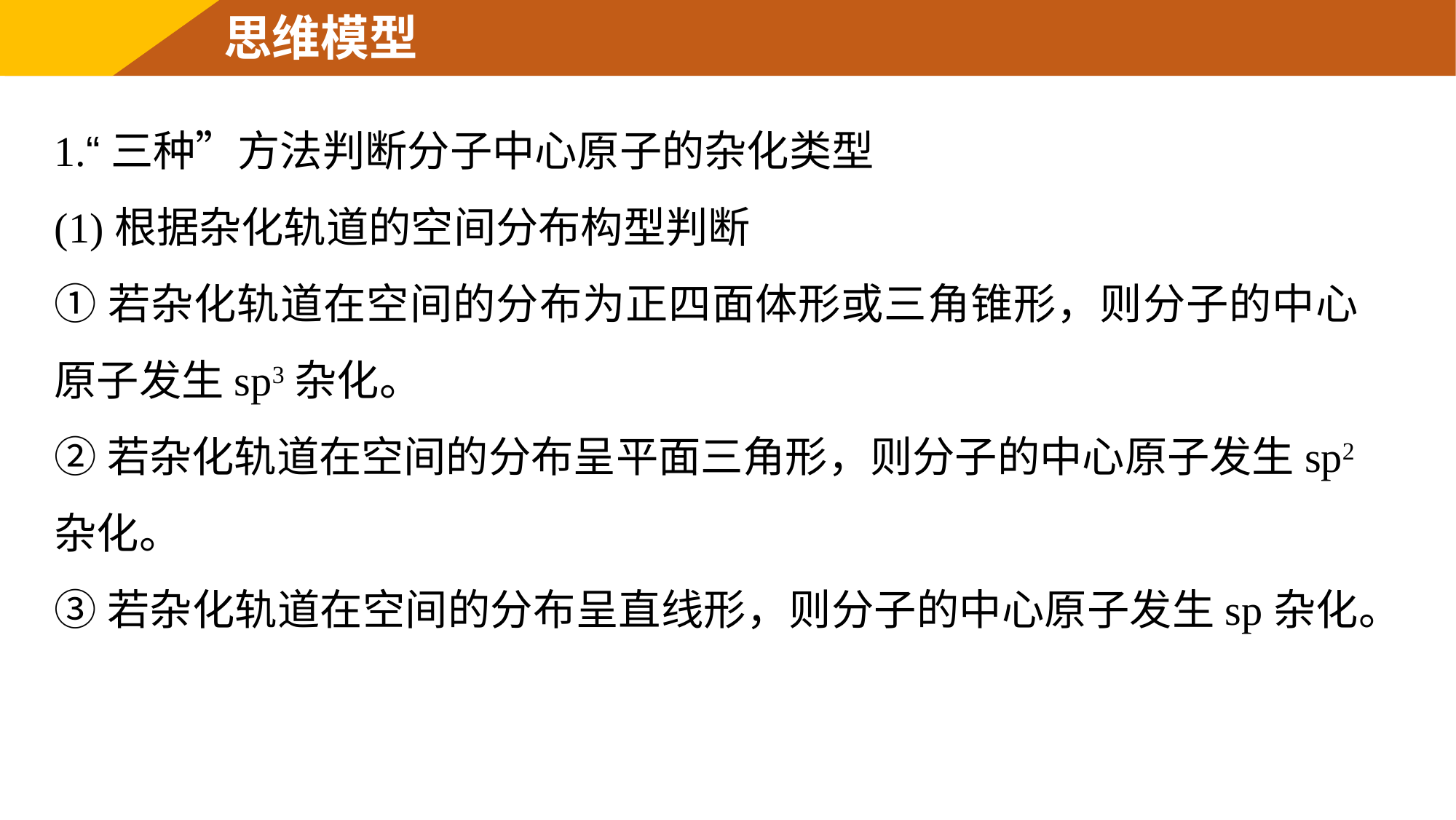

思维模型
1.“三种”方法判断分子中心原子的杂化类型
(1)根据杂化轨道的空间分布构型判断
①若杂化轨道在空间的分布为正四面体形或三角锥形，则分子的中心原子发生sp3杂化。
②若杂化轨道在空间的分布呈平面三角形，则分子的中心原子发生sp2杂化。
③若杂化轨道在空间的分布呈直线形，则分子的中心原子发生sp杂化。